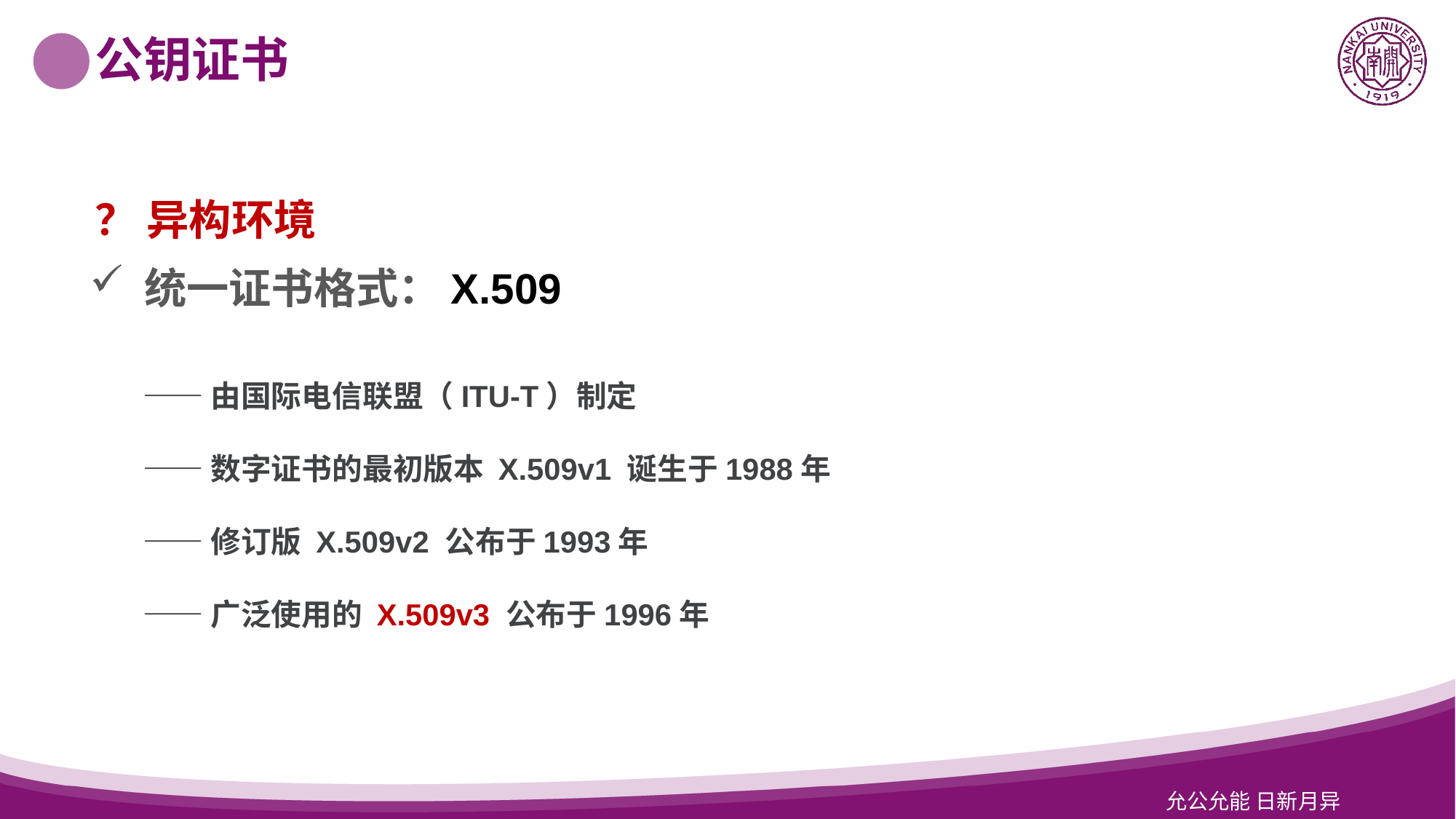

选中图片Delete，点击中间图标即可插入新图片

公钥证书
？ 异构环境
统一证书格式：X.509
——由国际电信联盟（ITU-T）制定
——数字证书的最初版本 X.509v1 诞生于1988年
——修订版 X.509v2 公布于1993年
——广泛使用的 X.509v3 公布于1996年